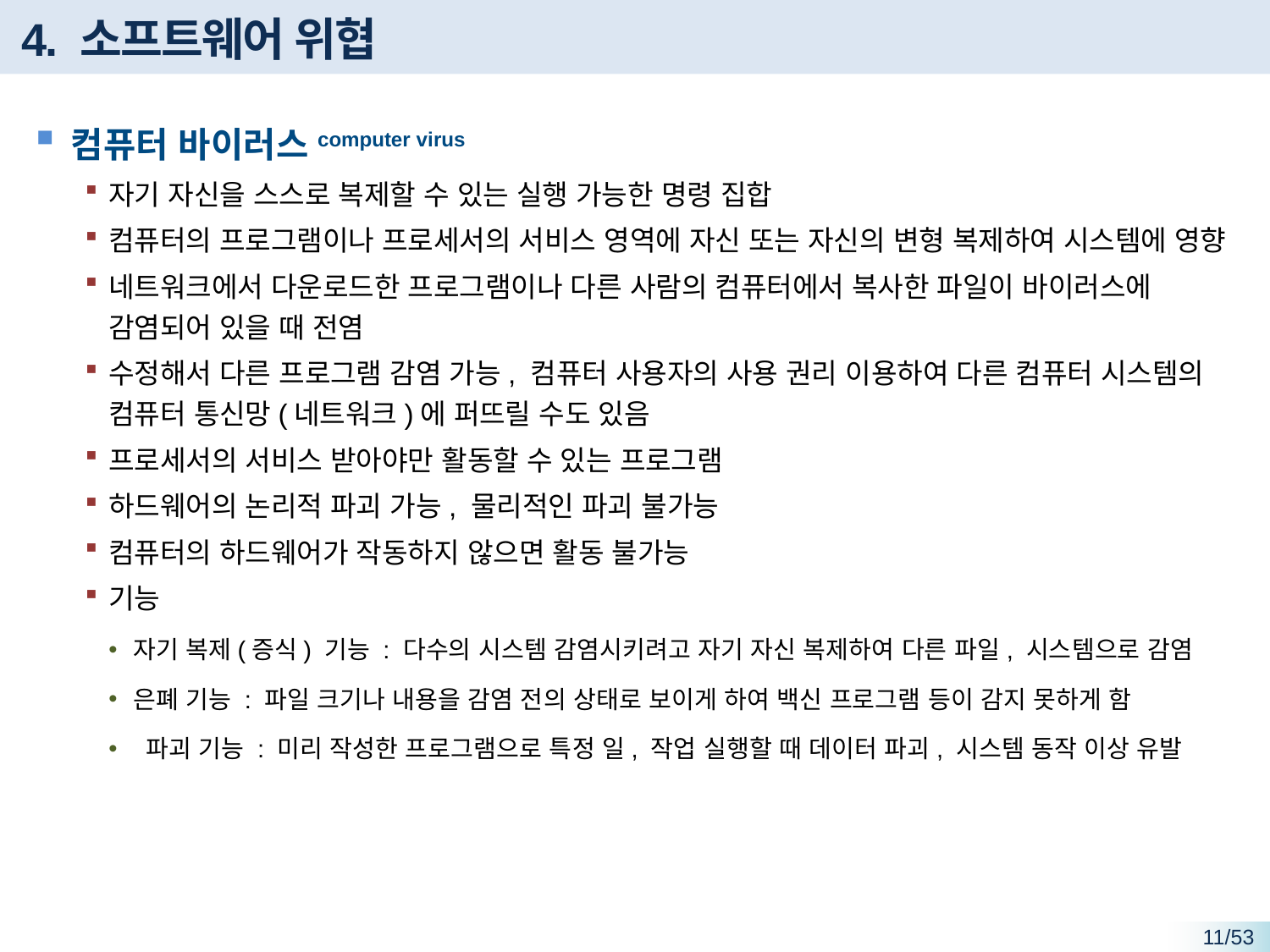

# 4. 소프트웨어 위협
컴퓨터 바이러스computer virus
자기 자신을 스스로 복제할 수 있는 실행 가능한 명령 집합
컴퓨터의 프로그램이나 프로세서의 서비스 영역에 자신 또는 자신의 변형 복제하여 시스템에 영향
네트워크에서 다운로드한 프로그램이나 다른 사람의 컴퓨터에서 복사한 파일이 바이러스에 감염되어 있을 때 전염
수정해서 다른 프로그램 감염 가능, 컴퓨터 사용자의 사용 권리 이용하여 다른 컴퓨터 시스템의 컴퓨터 통신망(네트워크)에 퍼뜨릴 수도 있음
프로세서의 서비스 받아야만 활동할 수 있는 프로그램
하드웨어의 논리적 파괴 가능, 물리적인 파괴 불가능
컴퓨터의 하드웨어가 작동하지 않으면 활동 불가능
기능
자기 복제(증식) 기능 : 다수의 시스템 감염시키려고 자기 자신 복제하여 다른 파일, 시스템으로 감염
은폐 기능 : 파일 크기나 내용을 감염 전의 상태로 보이게 하여 백신 프로그램 등이 감지 못하게 함
 파괴 기능 : 미리 작성한 프로그램으로 특정 일, 작업 실행할 때 데이터 파괴, 시스템 동작 이상 유발